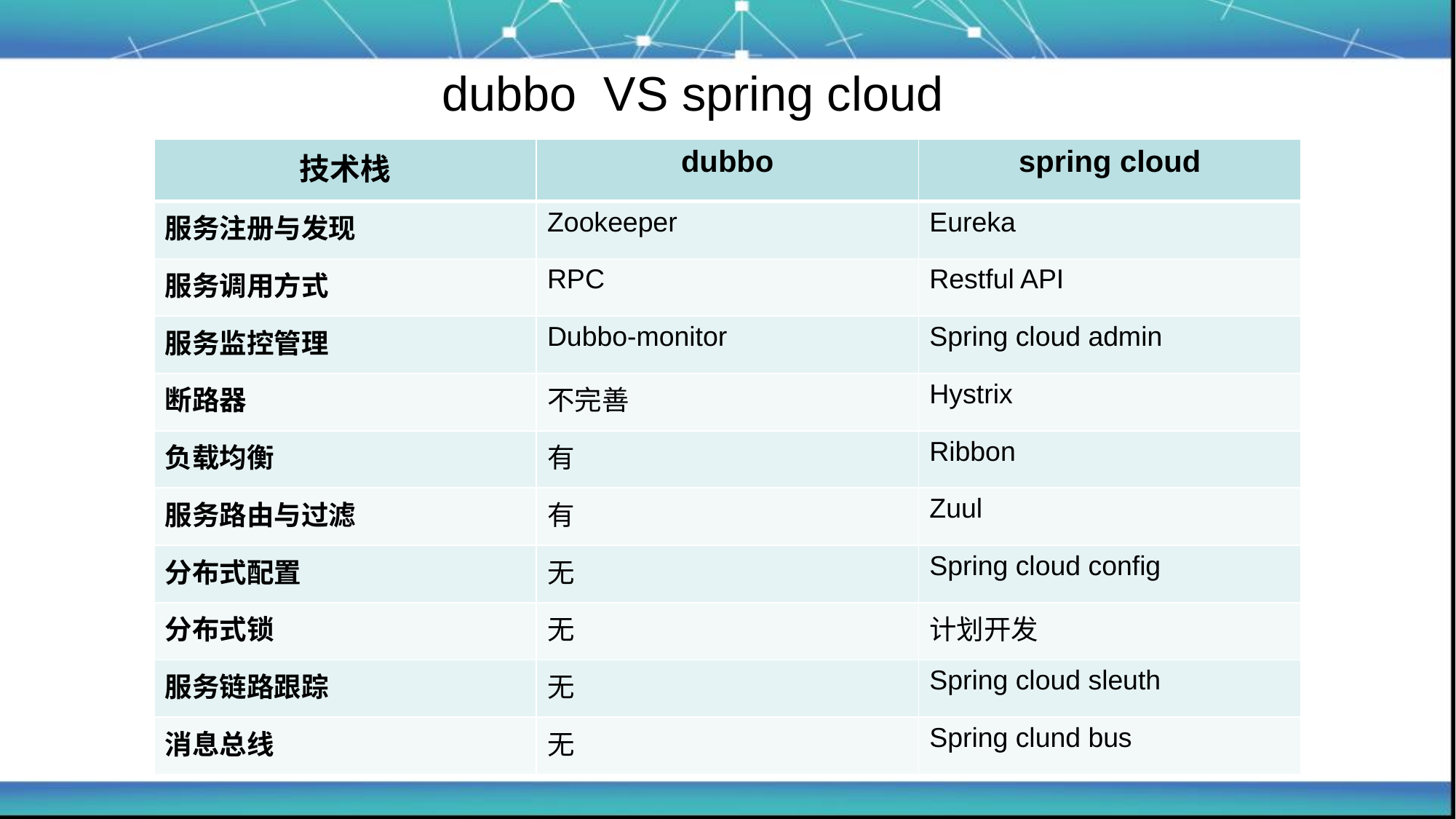

dubbo  VS spring cloud
| 技术栈 | dubbo | spring cloud |
| --- | --- | --- |
| 服务注册与发现 | Zookeeper | Eureka |
| 服务调用方式 | RPC | Restful API |
| 服务监控管理 | Dubbo-monitor | Spring cloud admin |
| 断路器 | 不完善 | Hystrix |
| 负载均衡 | 有 | Ribbon |
| 服务路由与过滤 | 有 | Zuul |
| 分布式配置 | 无 | Spring cloud config |
| 分布式锁 | 无 | 计划开发 |
| 服务链路跟踪 | 无 | Spring cloud sleuth |
| 消息总线 | 无 | Spring clund bus |